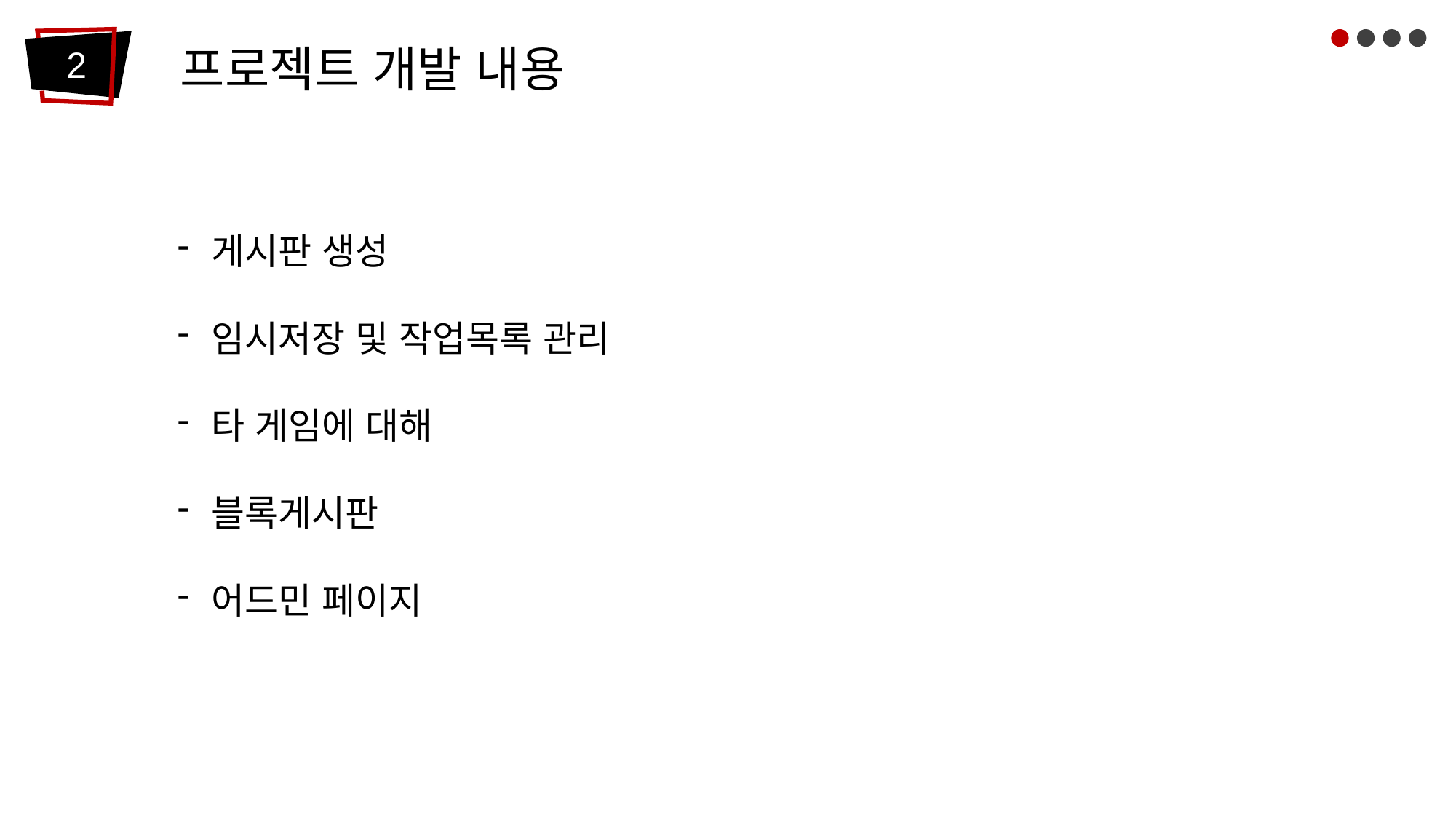

프로젝트 개발 내용
2
게시판 생성

임시저장 및 작업목록 관리

타 게임에 대해

블록게시판

어드민 페이지